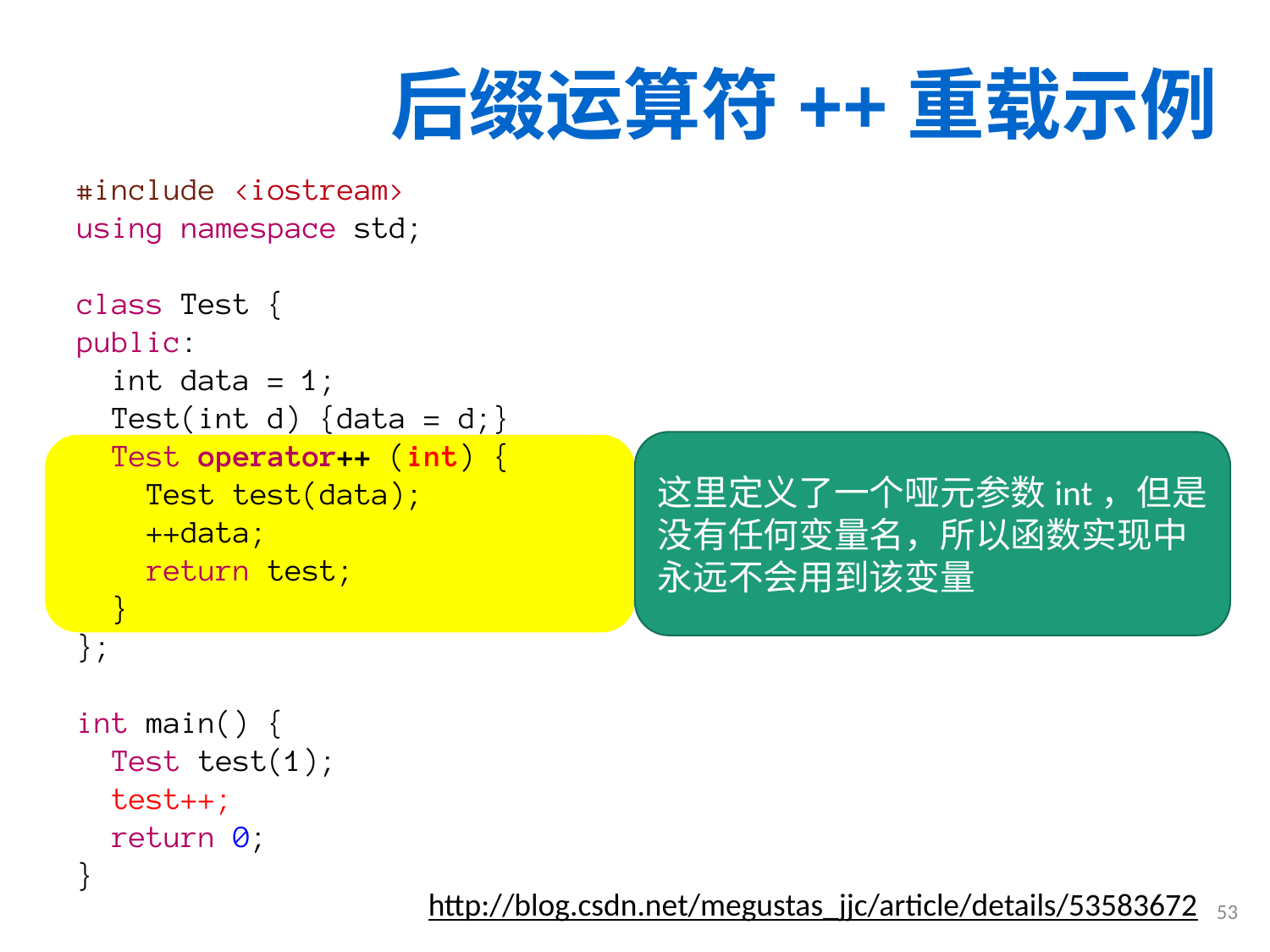

# 后缀运算符++重载示例
#include <iostream>
using namespace std;

class Test {
public:
  int data = 1;
  Test(int d) {data = d;}
  Test operator++ (int) {
    Test test(data);
    ++data;
    return test;
  }
};

int main() {
  Test test(1);
  test++;
  return 0;
}
这里定义了一个哑元参数int，但是没有任何变量名，所以函数实现中永远不会用到该变量

http://blog.csdn.net/megustas_jjc/article/details/53583672
53